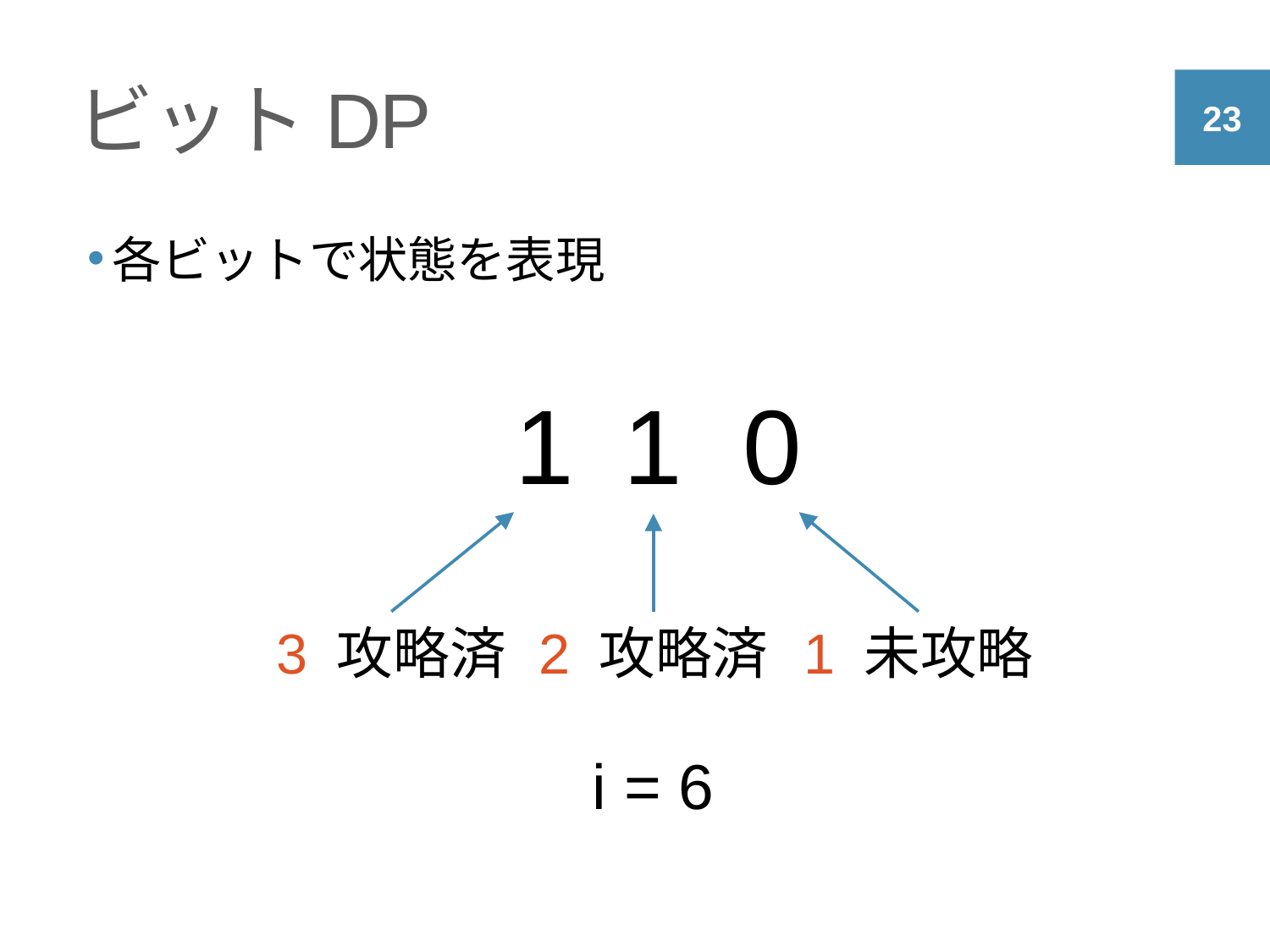

# ビットDP
各ビットで状態を表現
1
0
1
2 攻略済
1 未攻略
3 攻略済
i = 6